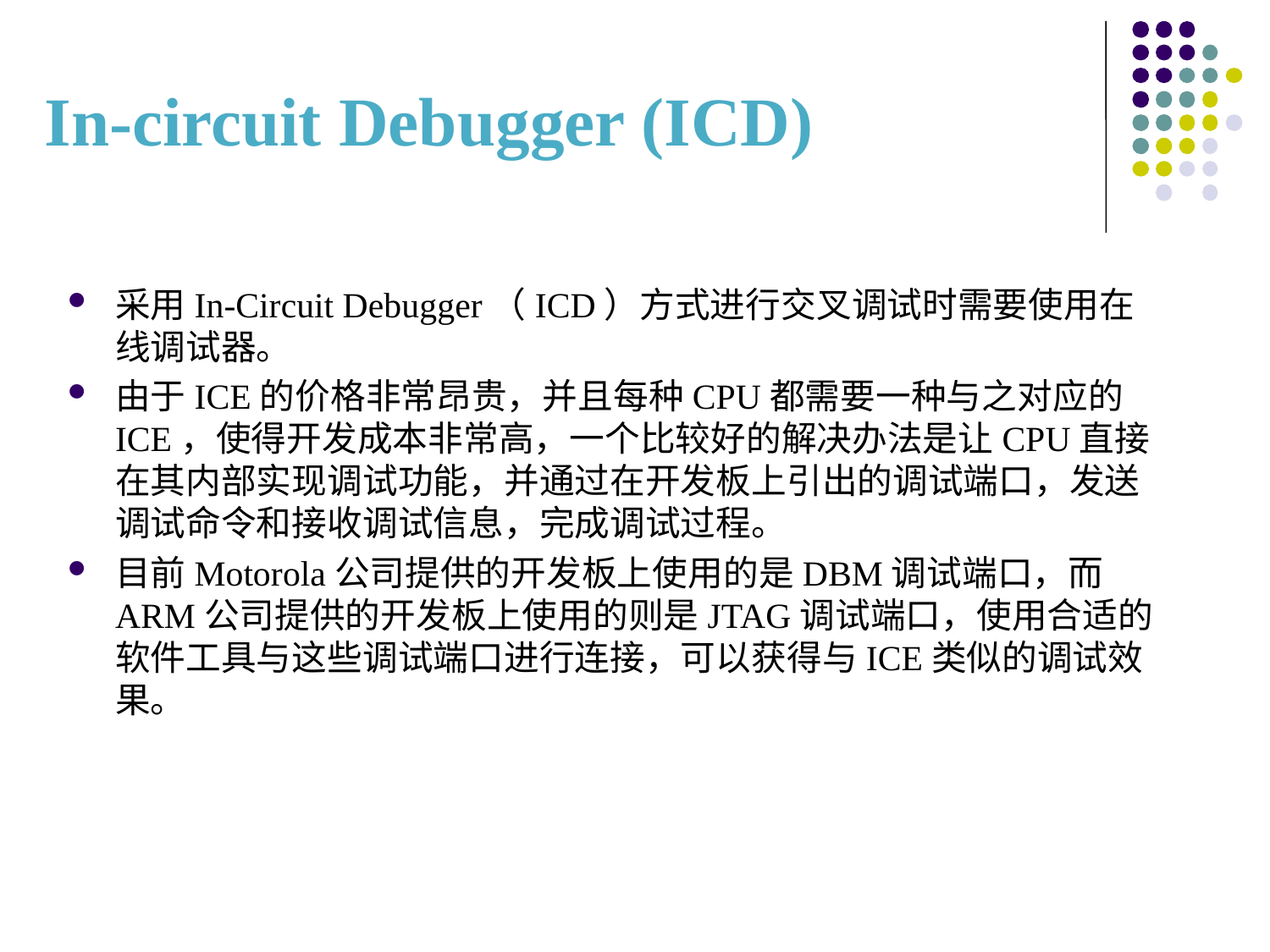

# In-circuit Debugger (ICD)
采用In-Circuit Debugger（ICD）方式进行交叉调试时需要使用在线调试器。
由于ICE的价格非常昂贵，并且每种CPU都需要一种与之对应的ICE，使得开发成本非常高，一个比较好的解决办法是让CPU直接在其内部实现调试功能，并通过在开发板上引出的调试端口，发送调试命令和接收调试信息，完成调试过程。
目前Motorola公司提供的开发板上使用的是DBM调试端口，而ARM公司提供的开发板上使用的则是JTAG调试端口，使用合适的软件工具与这些调试端口进行连接，可以获得与ICE类似的调试效果。